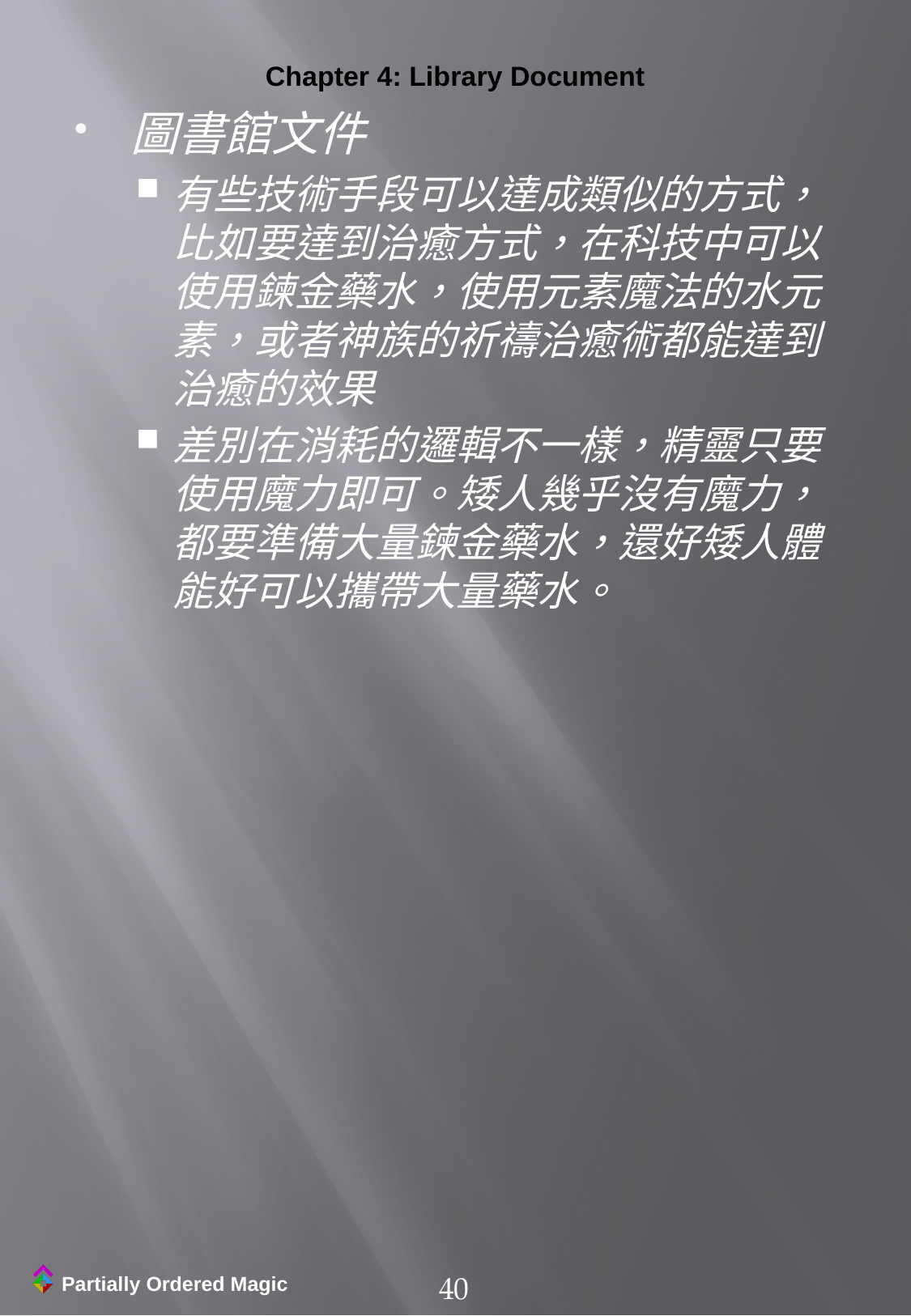

# Chapter 4: Library Document
圖書館文件
有些技術手段可以達成類似的方式，比如要達到治癒方式，在科技中可以使用鍊金藥水，使用元素魔法的水元素，或者神族的祈禱治癒術都能達到治癒的效果
差別在消耗的邏輯不一樣，精靈只要使用魔力即可。矮人幾乎沒有魔力，都要準備大量鍊金藥水，還好矮人體能好可以攜帶大量藥水。